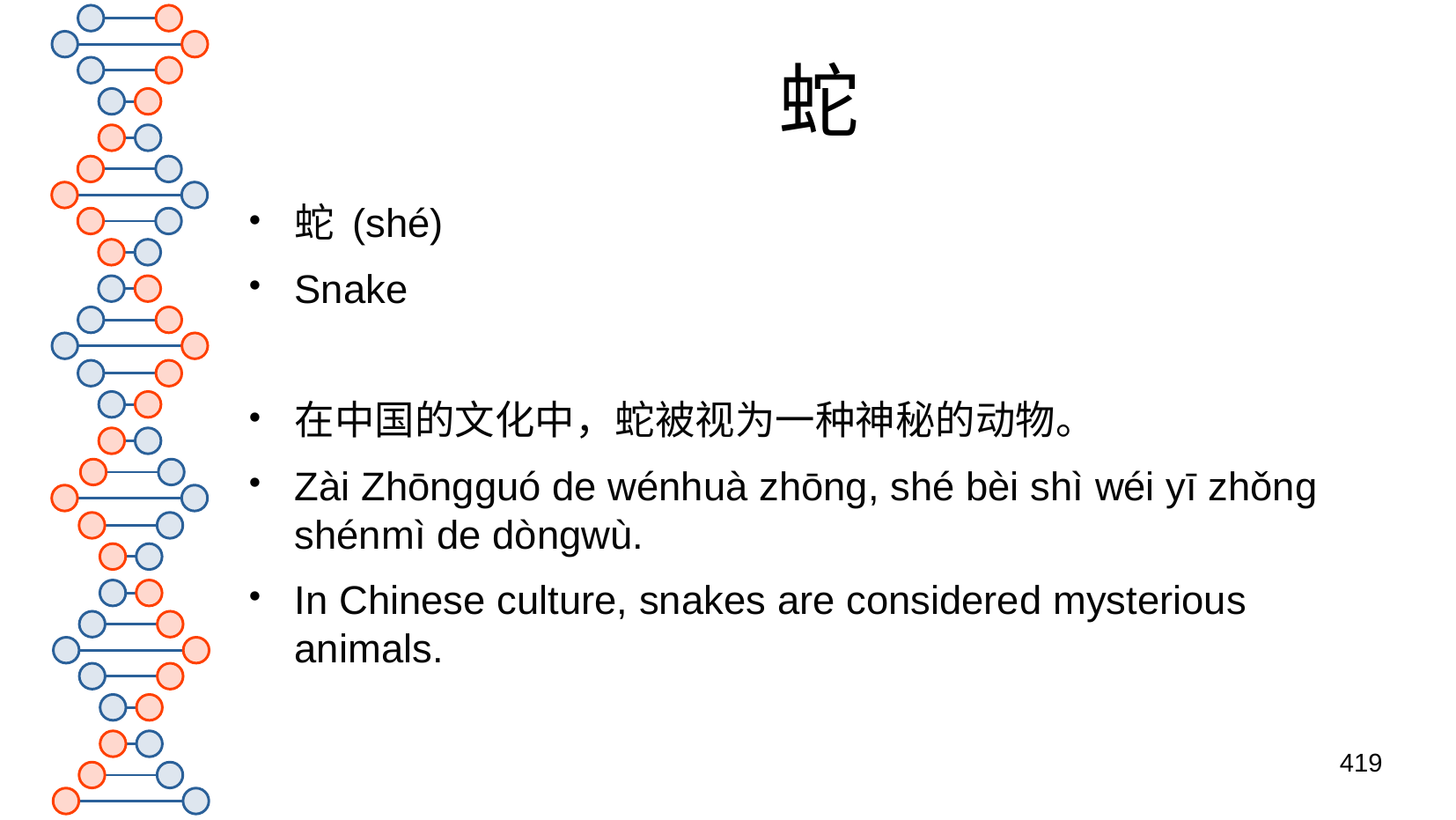

# 蛇
蛇 (shé)
Snake

在中国的文化中，蛇被视为一种神秘的动物。
Zài Zhōngguó de wénhuà zhōng, shé bèi shì wéi yī zhǒng shénmì de dòngwù.
In Chinese culture, snakes are considered mysterious animals.

419